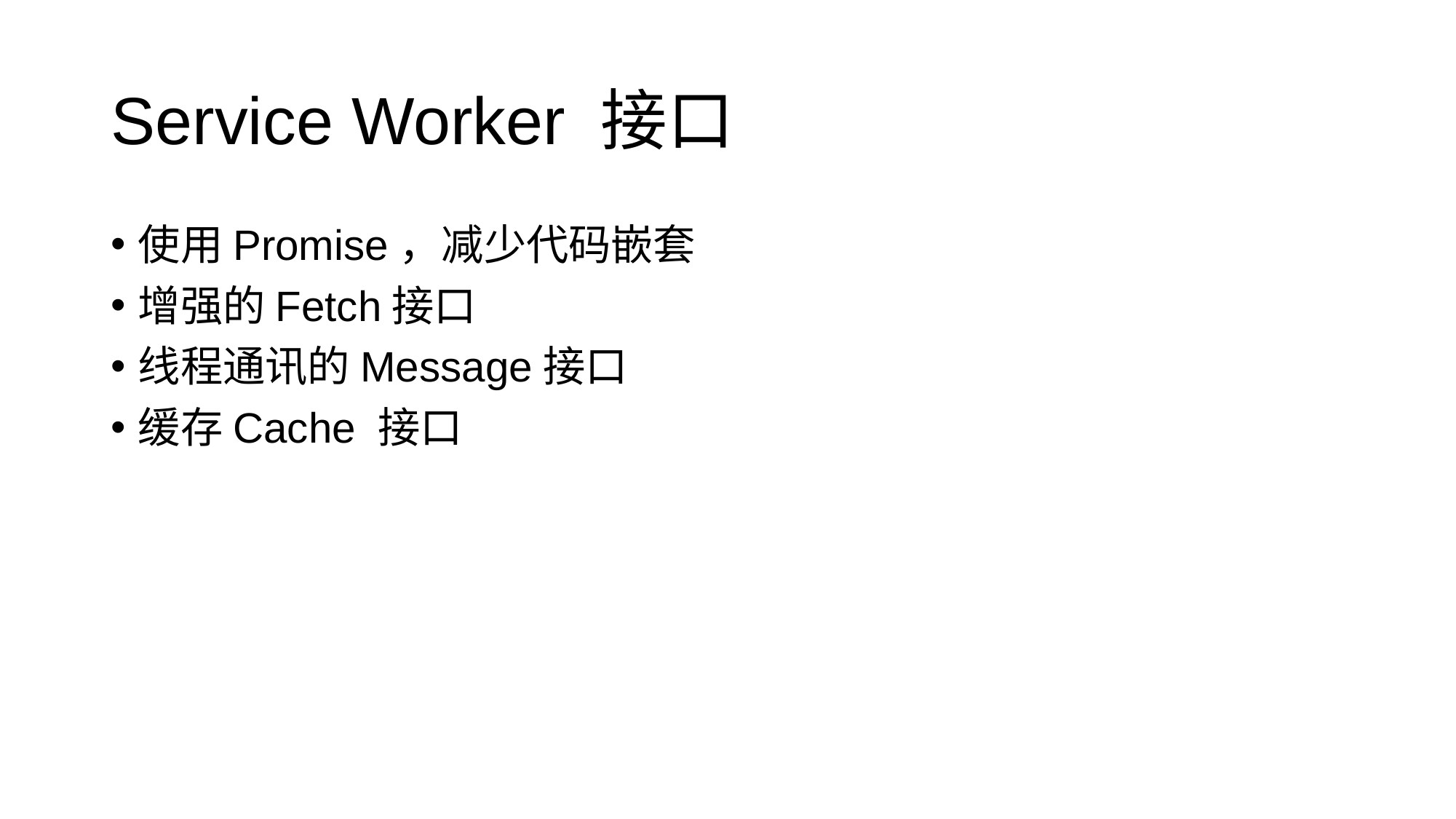

# Service Worker 接口
使用Promise，减少代码嵌套
增强的Fetch接口
线程通讯的Message接口
缓存Cache 接口